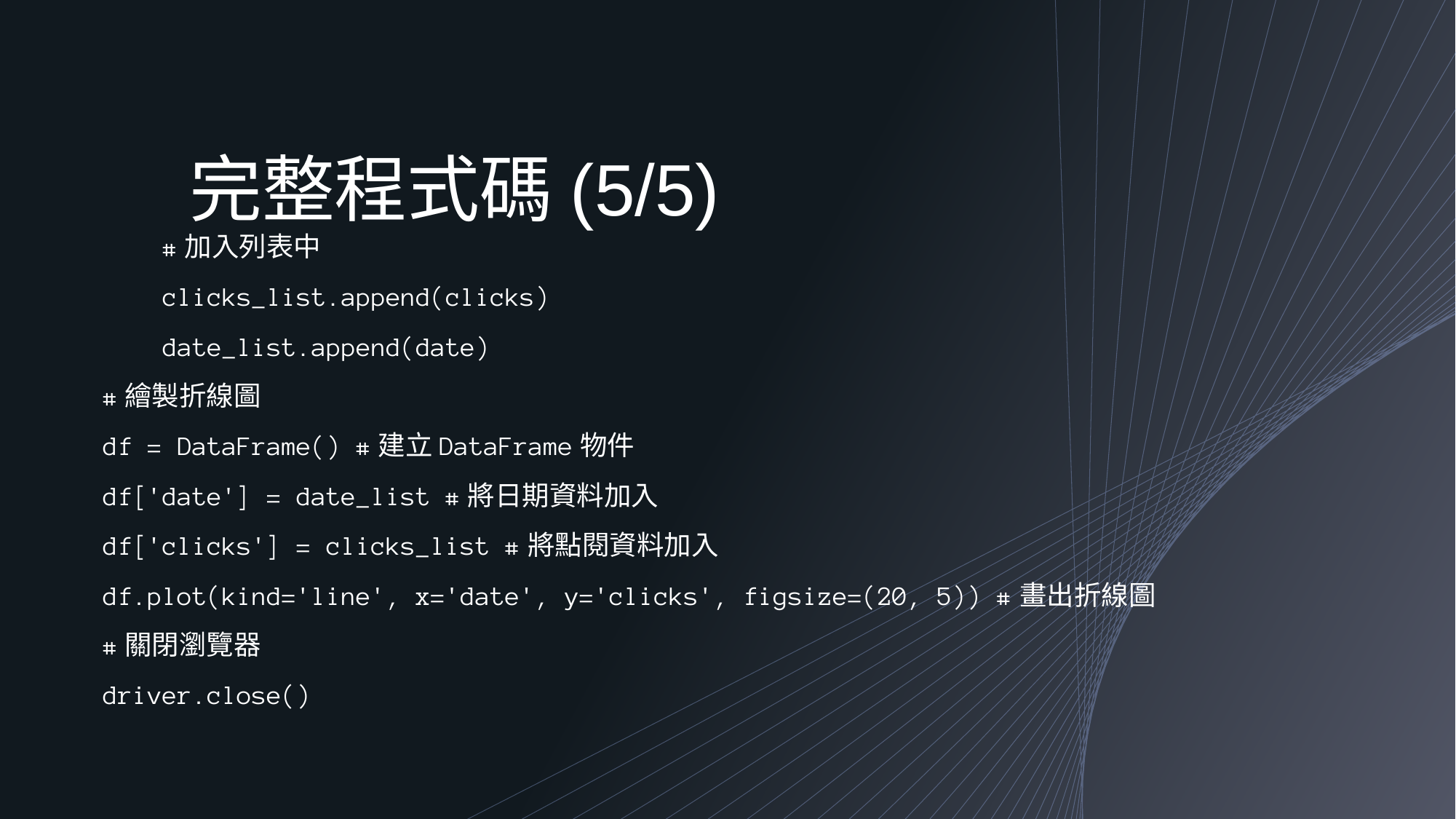

# 完整程式碼(5/5)
    #加入列表中
    clicks_list.append(clicks)
    date_list.append(date)
#繪製折線圖
df = DataFrame() #建立DataFrame物件
df['date'] = date_list #將日期資料加入
df['clicks'] = clicks_list #將點閱資料加入
df.plot(kind='line', x='date', y='clicks', figsize=(20, 5)) #畫出折線圖
#關閉瀏覽器
driver.close()